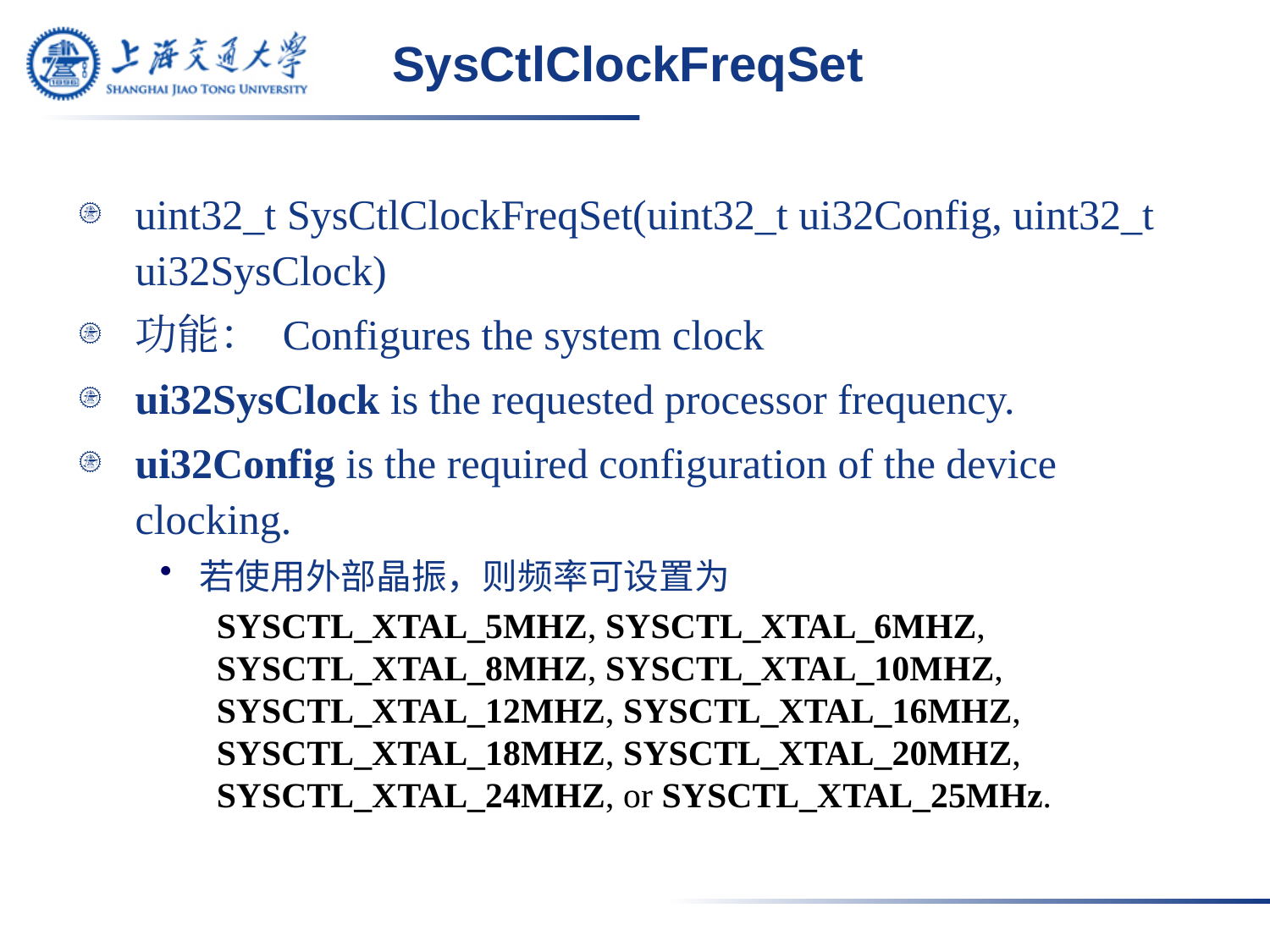

# SysCtlClockFreqSet
uint32_t SysCtlClockFreqSet(uint32_t ui32Config, uint32_t ui32SysClock)
功能： Configures the system clock
ui32SysClock is the requested processor frequency.
ui32Config is the required configuration of the device clocking.
若使用外部晶振，则频率可设置为
SYSCTL_XTAL_5MHZ, SYSCTL_XTAL_6MHZ, SYSCTL_XTAL_8MHZ, SYSCTL_XTAL_10MHZ, SYSCTL_XTAL_12MHZ, SYSCTL_XTAL_16MHZ, SYSCTL_XTAL_18MHZ, SYSCTL_XTAL_20MHZ, SYSCTL_XTAL_24MHZ, or SYSCTL_XTAL_25MHz.